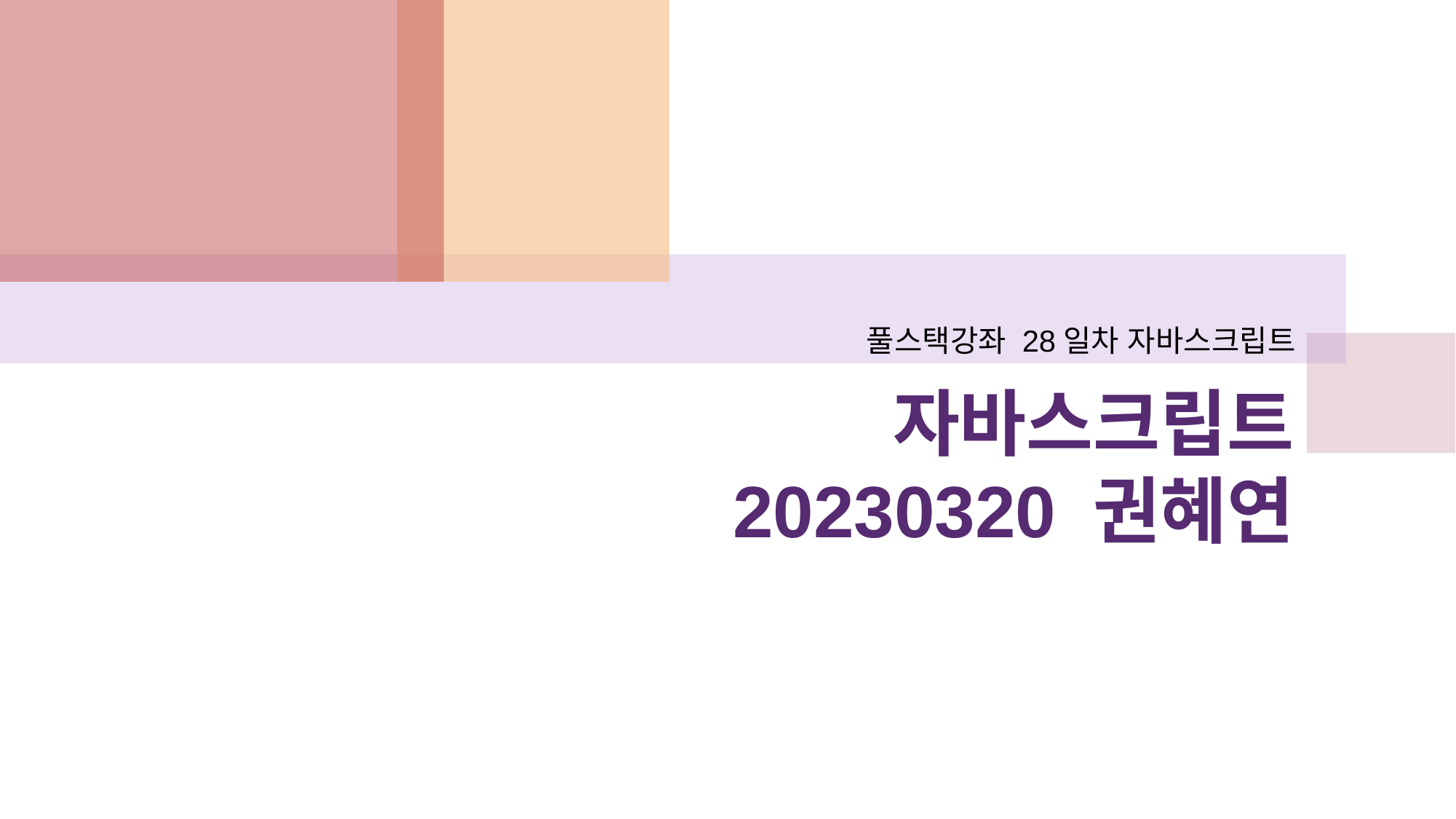

풀스택강좌 28일차 자바스크립트
# 자바스크립트 20230320 권혜연